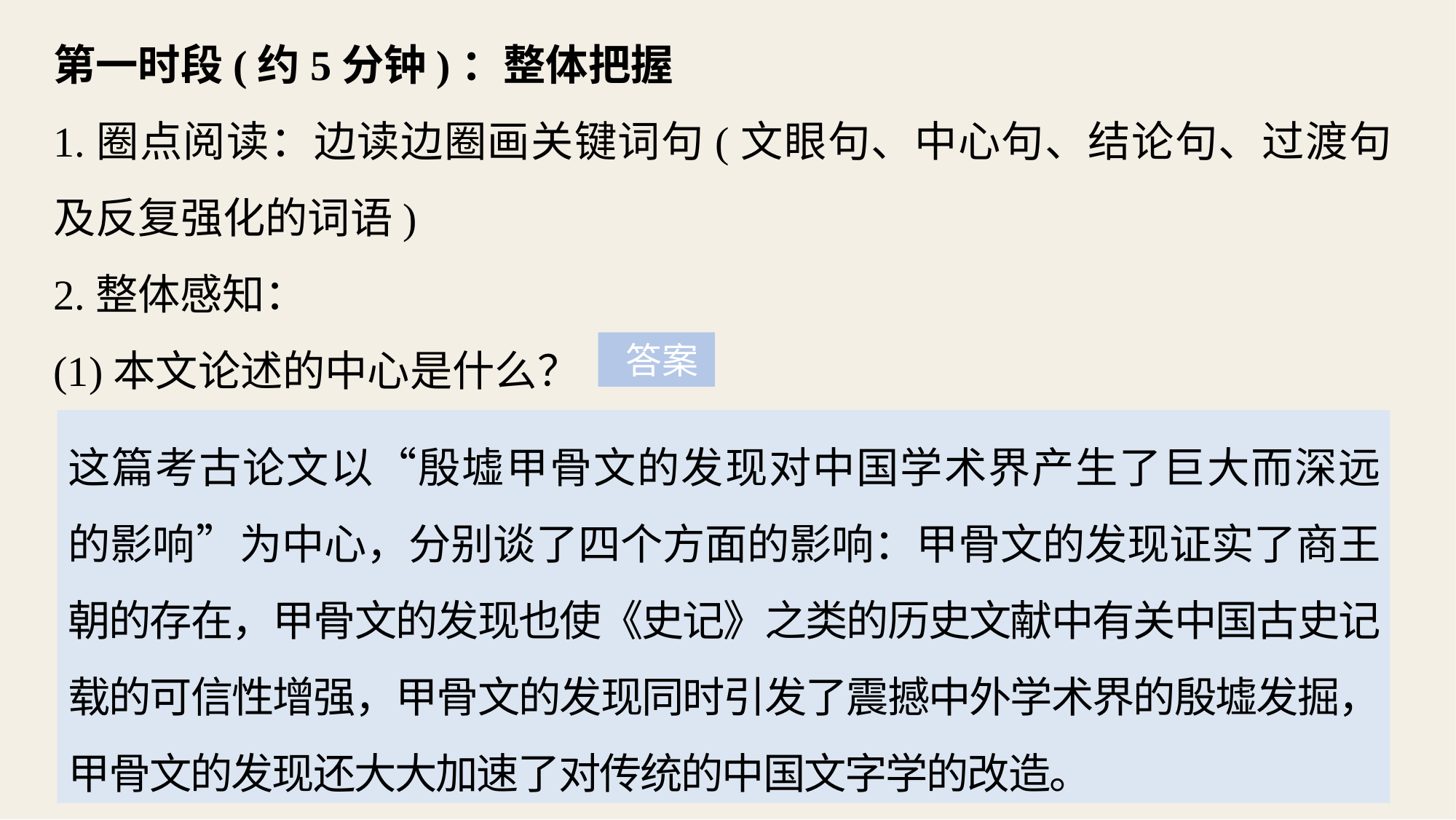

第一时段(约5分钟)：整体把握
1.圈点阅读：边读边圈画关键词句(文眼句、中心句、结论句、过渡句及反复强化的词语)
2.整体感知：
(1)本文论述的中心是什么？
 答案
这篇考古论文以“殷墟甲骨文的发现对中国学术界产生了巨大而深远的影响”为中心，分别谈了四个方面的影响：甲骨文的发现证实了商王朝的存在，甲骨文的发现也使《史记》之类的历史文献中有关中国古史记载的可信性增强，甲骨文的发现同时引发了震撼中外学术界的殷墟发掘，甲骨文的发现还大大加速了对传统的中国文字学的改造。